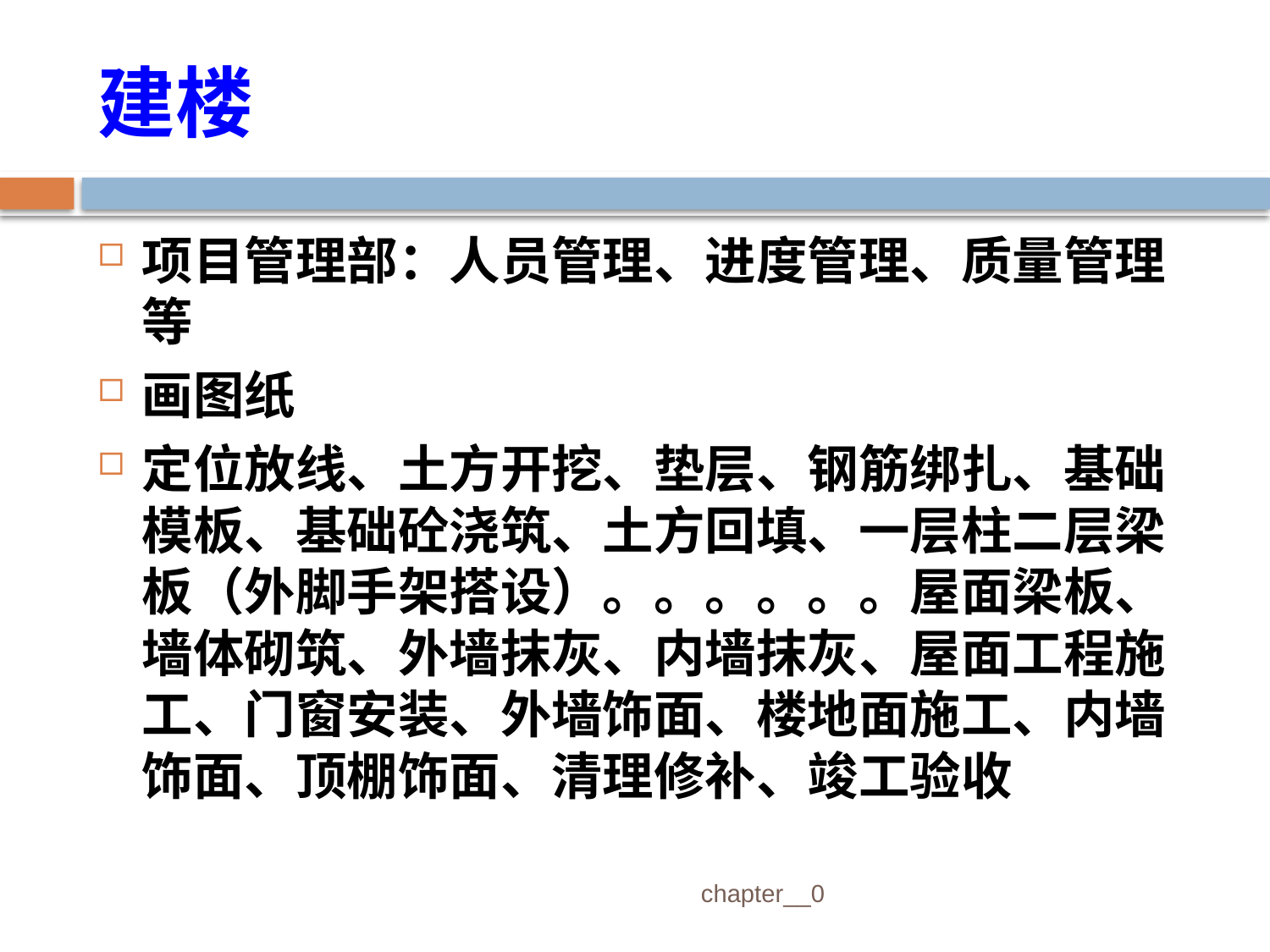

# 建楼
4
项目管理部：人员管理、进度管理、质量管理等
画图纸
定位放线、土方开挖、垫层、钢筋绑扎、基础模板、基础砼浇筑、土方回填、一层柱二层梁板（外脚手架搭设）。。。。。。屋面梁板、墙体砌筑、外墙抹灰、内墙抹灰、屋面工程施工、门窗安装、外墙饰面、楼地面施工、内墙饰面、顶棚饰面、清理修补、竣工验收
 chapter__0